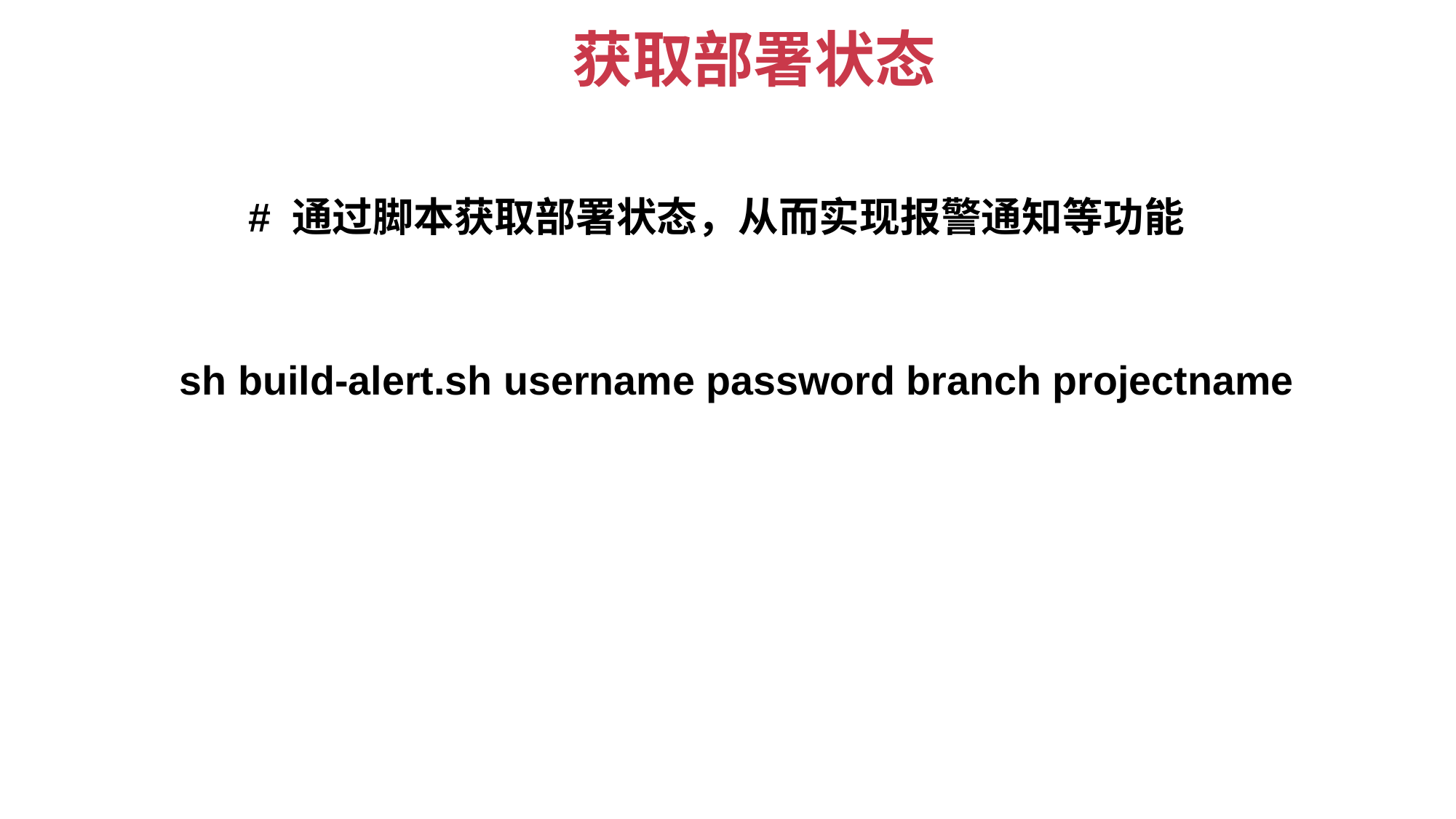

获取部署状态
# 通过脚本获取部署状态，从而实现报警通知等功能
sh build-alert.sh username password branch projectname